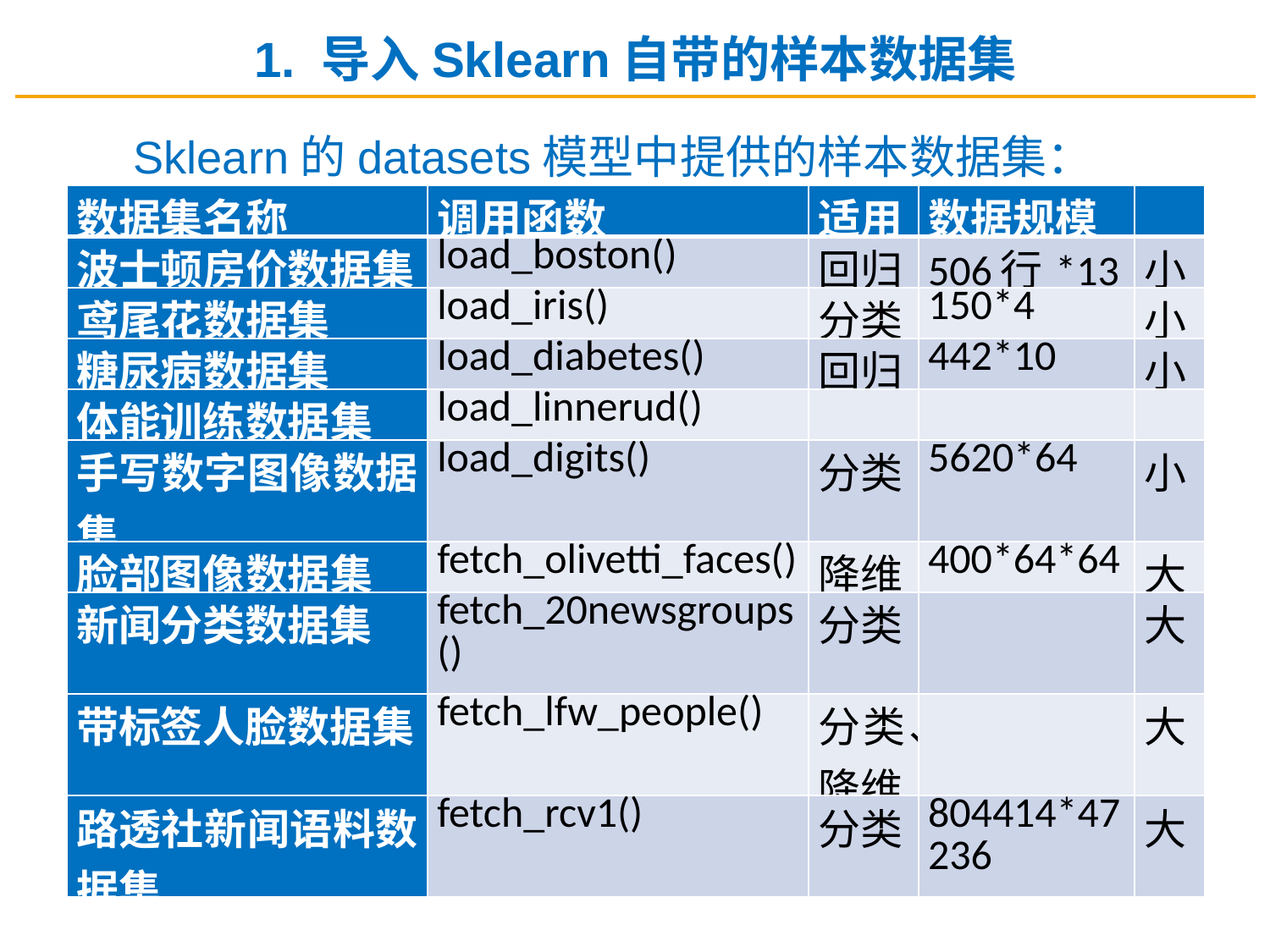

1. 导入Sklearn自带的样本数据集
Sklearn的datasets模型中提供的样本数据集：
| 数据集名称 | 调用函数 | 适用 | 数据规模 |  |
| --- | --- | --- | --- | --- |
| 波士顿房价数据集 | load\_boston() | 回归 | 506行\*13 | 小 |
| 鸢尾花数据集 | load\_iris() | 分类 | 150\*4 | 小 |
| 糖尿病数据集 | load\_diabetes() | 回归 | 442\*10 | 小 |
| 体能训练数据集 | load\_linnerud() |  |  |  |
| 手写数字图像数据集 | load\_digits() | 分类 | 5620\*64 | 小 |
| 脸部图像数据集 | fetch\_olivetti\_faces() | 降维 | 400\*64\*64 | 大 |
| 新闻分类数据集 | fetch\_20newsgroups() | 分类 |  | 大 |
| 带标签人脸数据集 | fetch\_lfw\_people() | 分类、降维 |  | 大 |
| 路透社新闻语料数据集 | fetch\_rcv1() | 分类 | 804414\*47236 | 大 |